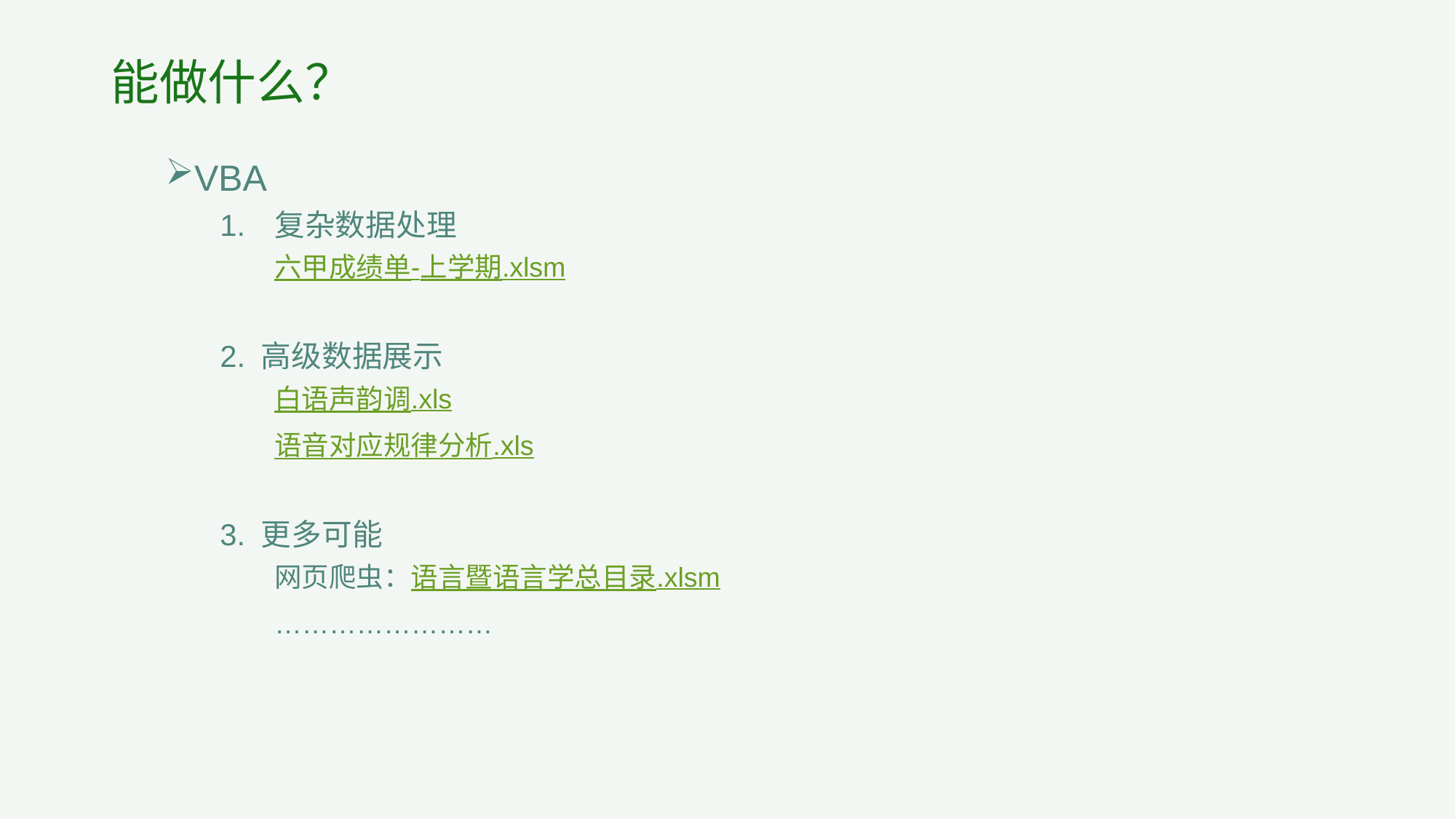

# 能做什么？
VBA
复杂数据处理
六甲成绩单-上学期.xlsm

高级数据展示
白语声韵调.xls
语音对应规律分析.xls

更多可能
网页爬虫：语言暨语言学总目录.xlsm
……………………